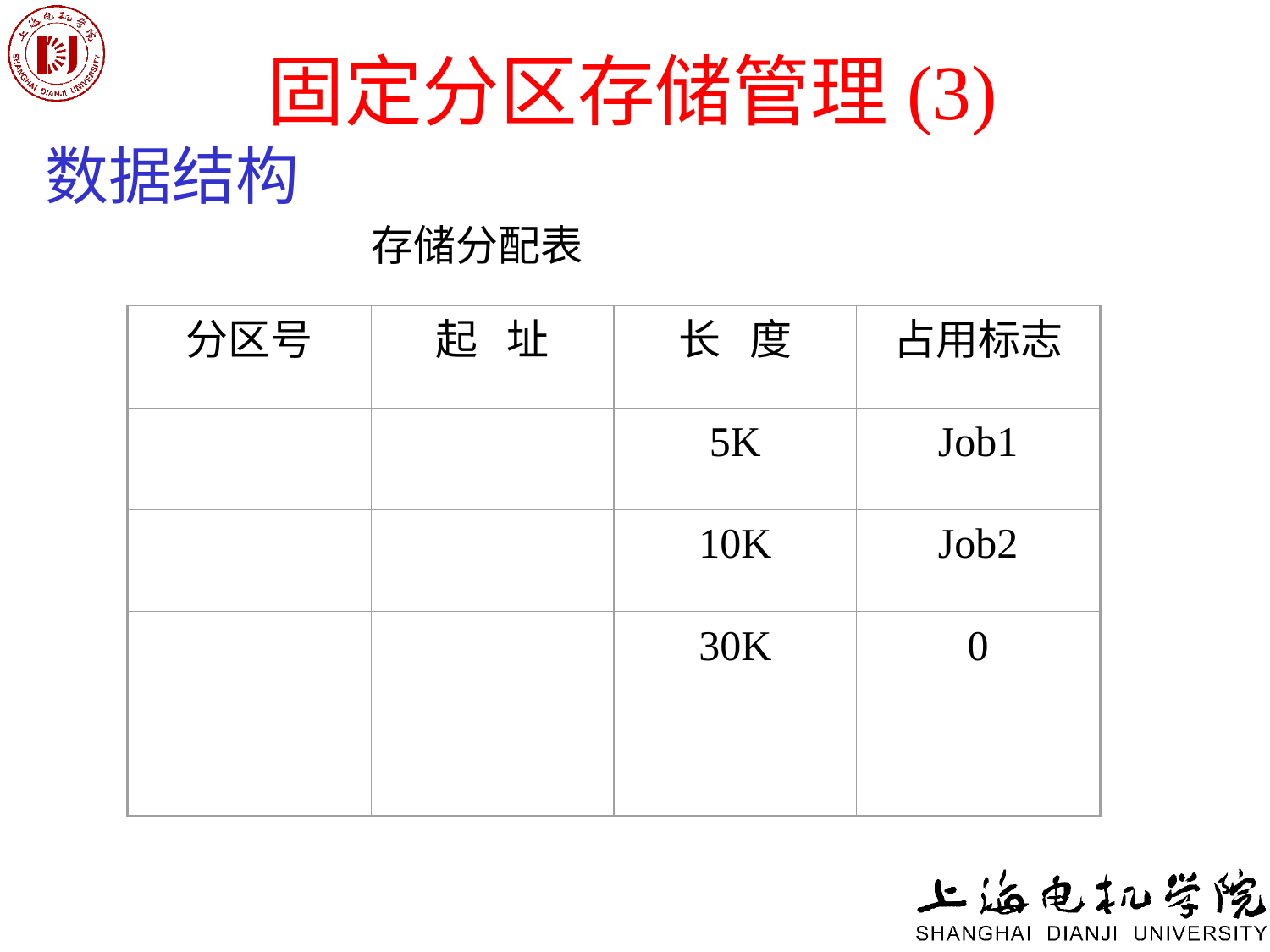

# 固定分区存储管理(3)
数据结构
存储分配表

分区号

起   址

长   度

占用标志

5K

Job1

10K

Job2

30K

0